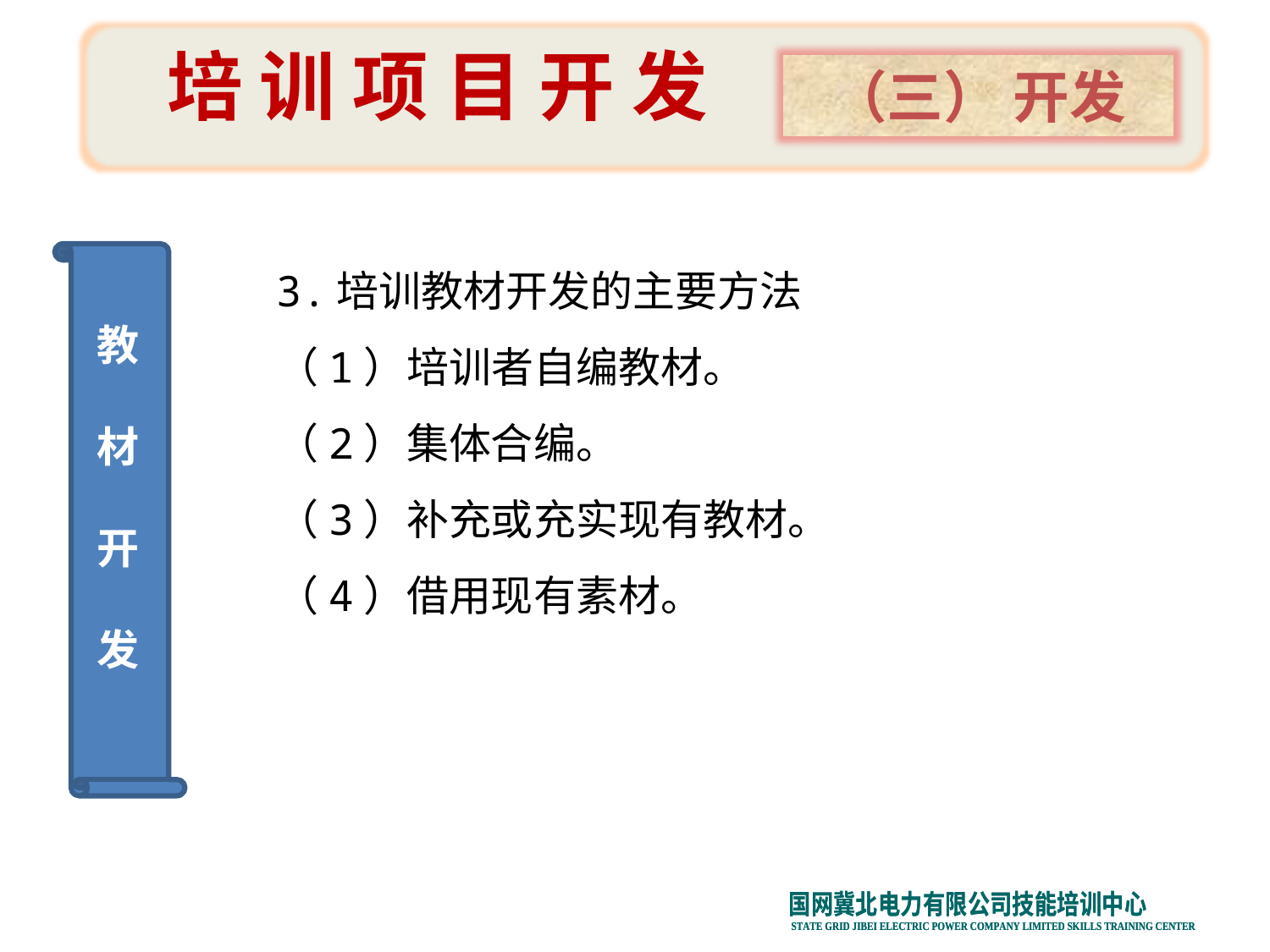

培 训 项 目 开 发
（三） 开发
3.培训教材开发的主要方法
（1）培训者自编教材。
（2）集体合编。
（3）补充或充实现有教材。
（4）借用现有素材。
某电信行业岗前培训计划

教

材

开

发